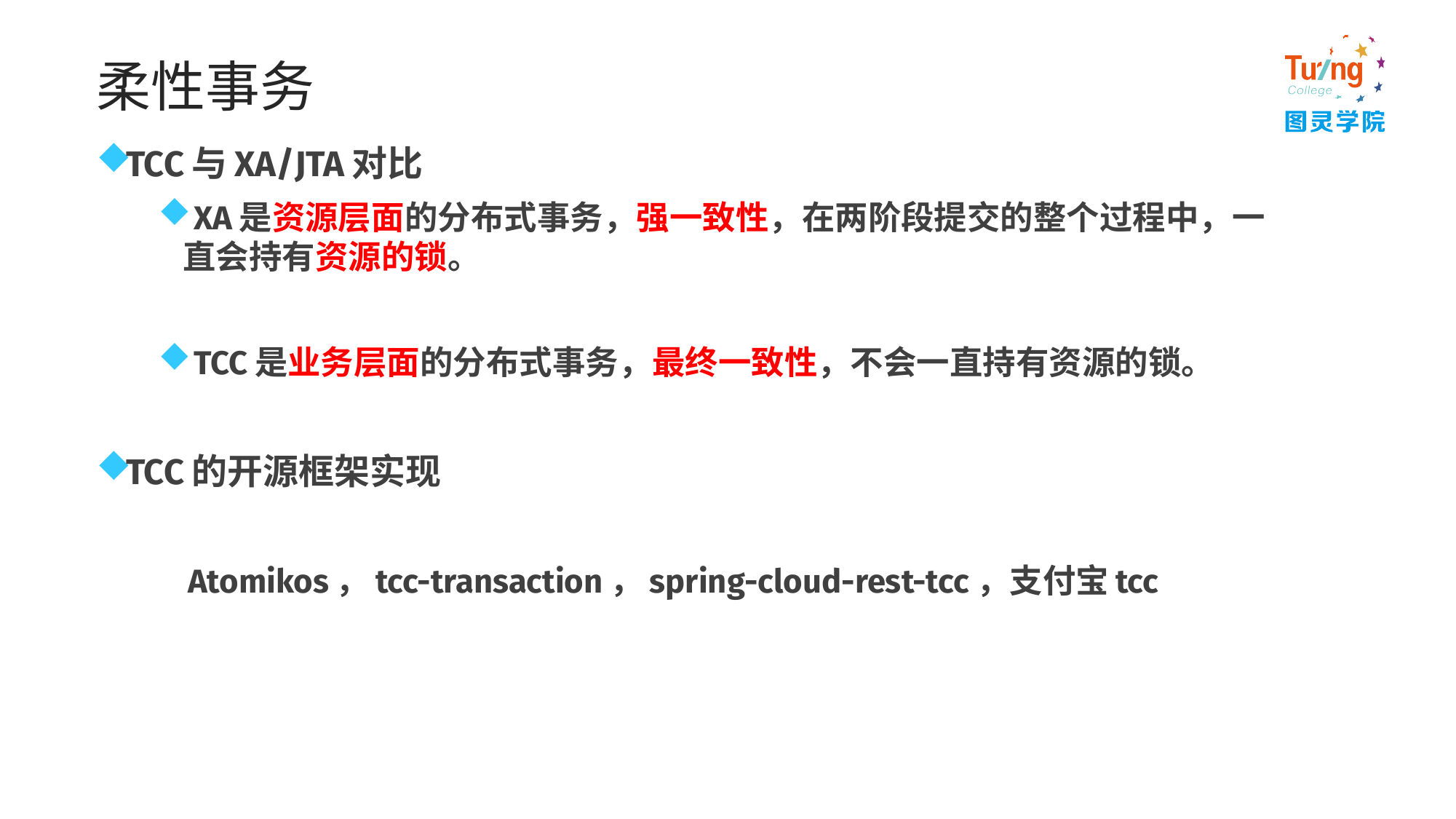

# 柔性事务

TCC与XA/JTA对比
 XA是资源层面的分布式事务，强一致性，在两阶段提交的整个过程中，一直会持有资源的锁。

 TCC是业务层面的分布式事务，最终一致性，不会一直持有资源的锁。

TCC的开源框架实现

	Atomikos，tcc-transaction，spring-cloud-rest-tcc，支付宝tcc